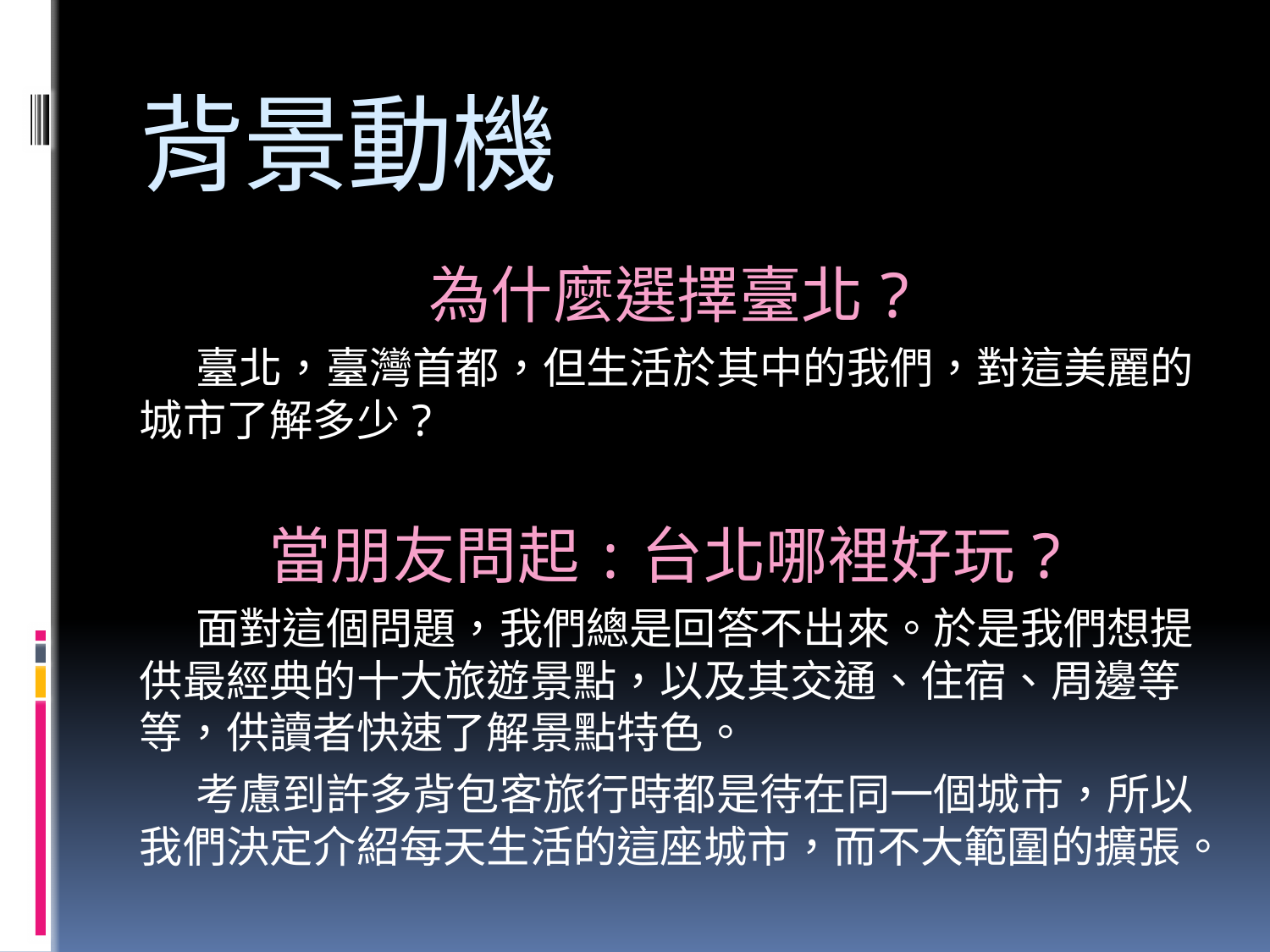

# 背景動機
為什麼選擇臺北?
臺北，臺灣首都，但生活於其中的我們，對這美麗的城市了解多少?

當朋友問起:台北哪裡好玩?
面對這個問題，我們總是回答不出來。於是我們想提供最經典的十大旅遊景點，以及其交通、住宿、周邊等等，供讀者快速了解景點特色。
考慮到許多背包客旅行時都是待在同一個城市，所以我們決定介紹每天生活的這座城市，而不大範圍的擴張。